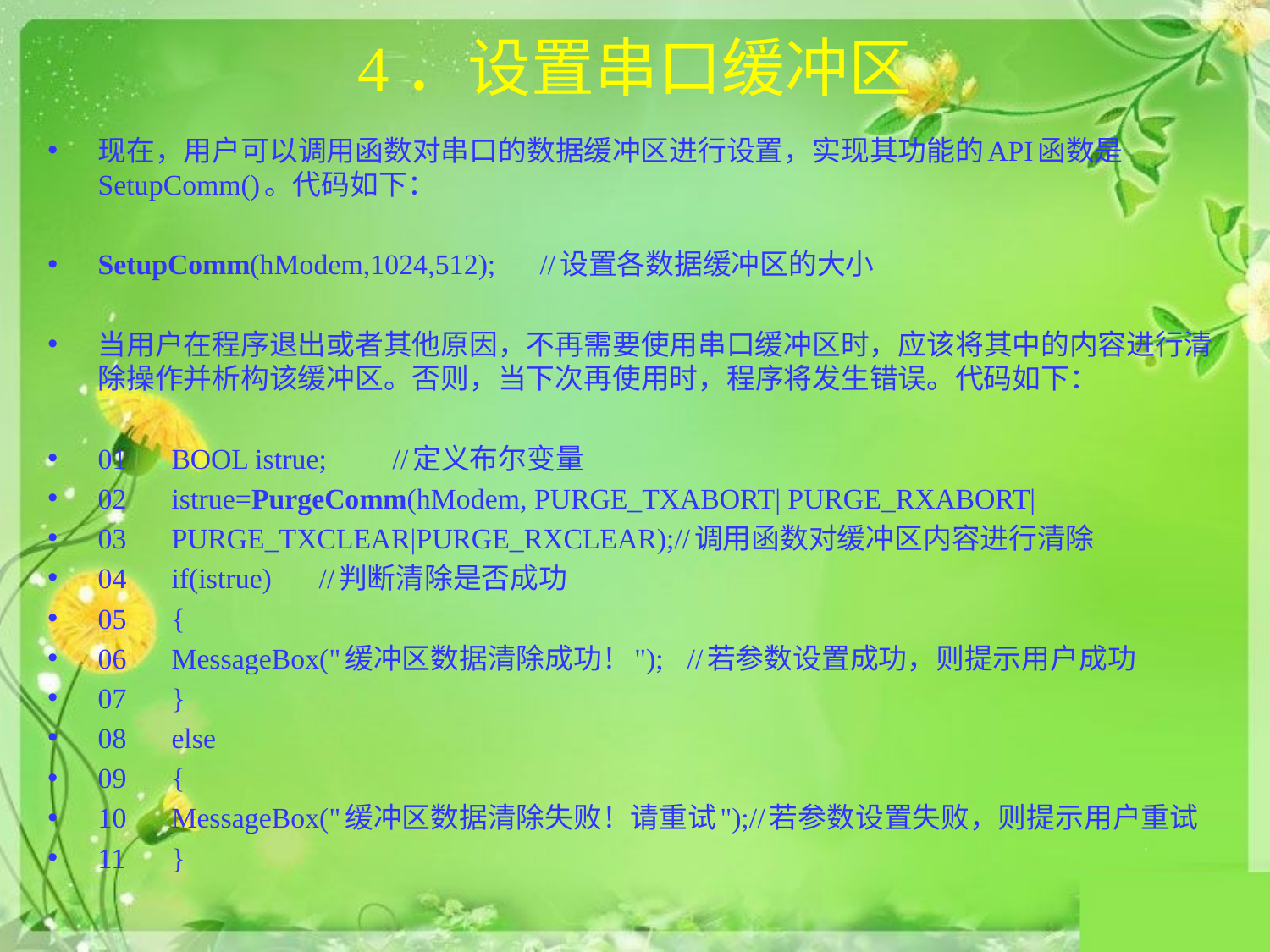

# 4．设置串口缓冲区
现在，用户可以调用函数对串口的数据缓冲区进行设置，实现其功能的API函数是SetupComm()。代码如下：

SetupComm(hModem,1024,512);					//设置各数据缓冲区的大小

当用户在程序退出或者其他原因，不再需要使用串口缓冲区时，应该将其中的内容进行清除操作并析构该缓冲区。否则，当下次再使用时，程序将发生错误。代码如下：

01	BOOL istrue;					//定义布尔变量
02	istrue=PurgeComm(hModem, PURGE_TXABORT| PURGE_RXABORT|
03			PURGE_TXCLEAR|PURGE_RXCLEAR);//调用函数对缓冲区内容进行清除
04	if(istrue)					//判断清除是否成功
05	{
06		MessageBox("缓冲区数据清除成功！");	//若参数设置成功，则提示用户成功
07	}
08	else
09	{
10		MessageBox("缓冲区数据清除失败！请重试");//若参数设置失败，则提示用户重试
11	}